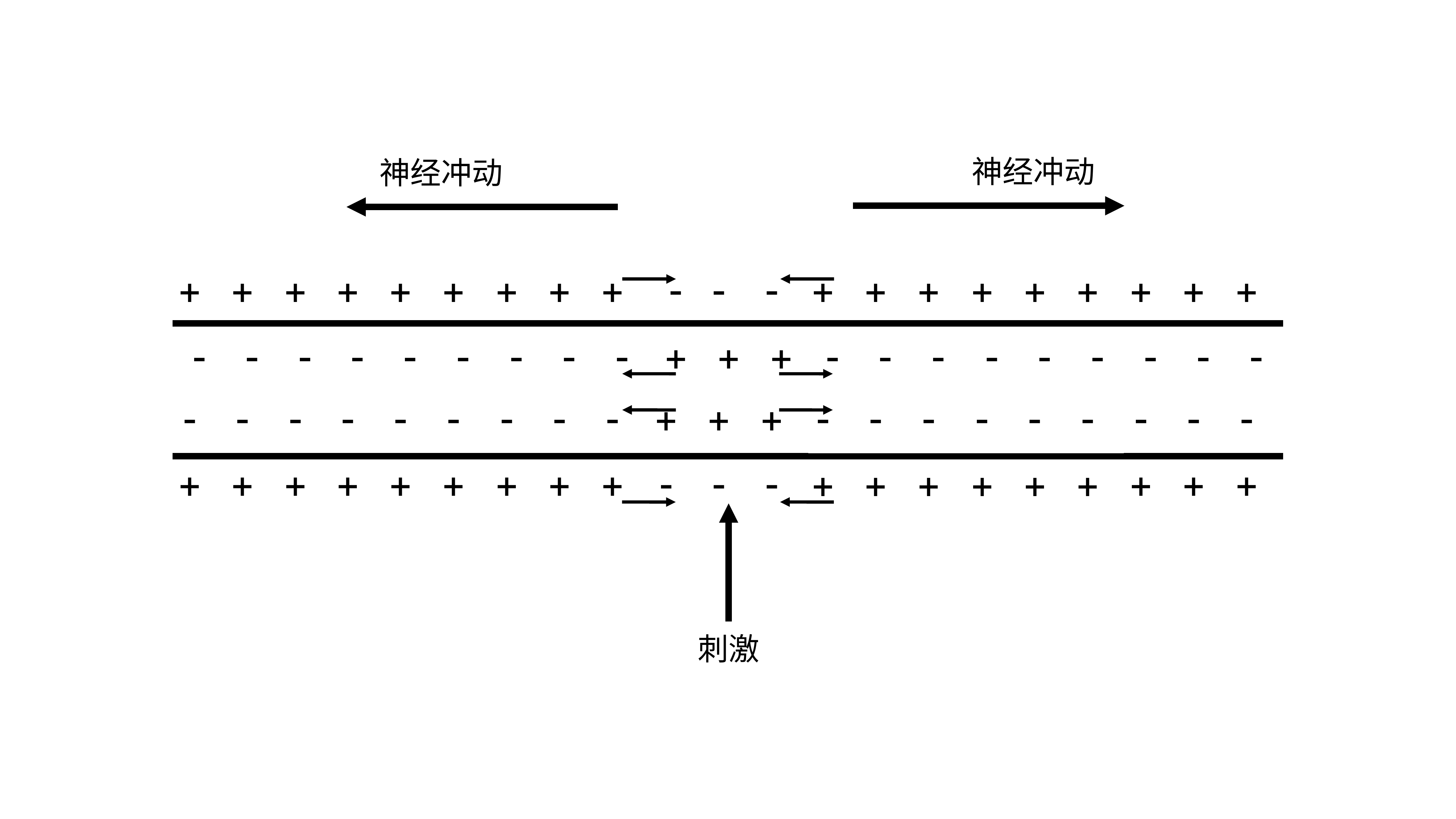

神经冲动
神经冲动
+
−
−
+
+
−
−
+
+
−
−
+
+
−
−
+
+
−
−
+
+
−
−
+
+
−
−
+
+
−
−
+
+
−
−
+
+
−
−
+
+
−
−
+
+
−
−
+
−
+
+
−
−
+
+
−
−
+
+
−
+
−
−
+
+
−
−
+
+
−
−
+
+
−
−
+
+
−
−
+
+
−
−
+
刺激